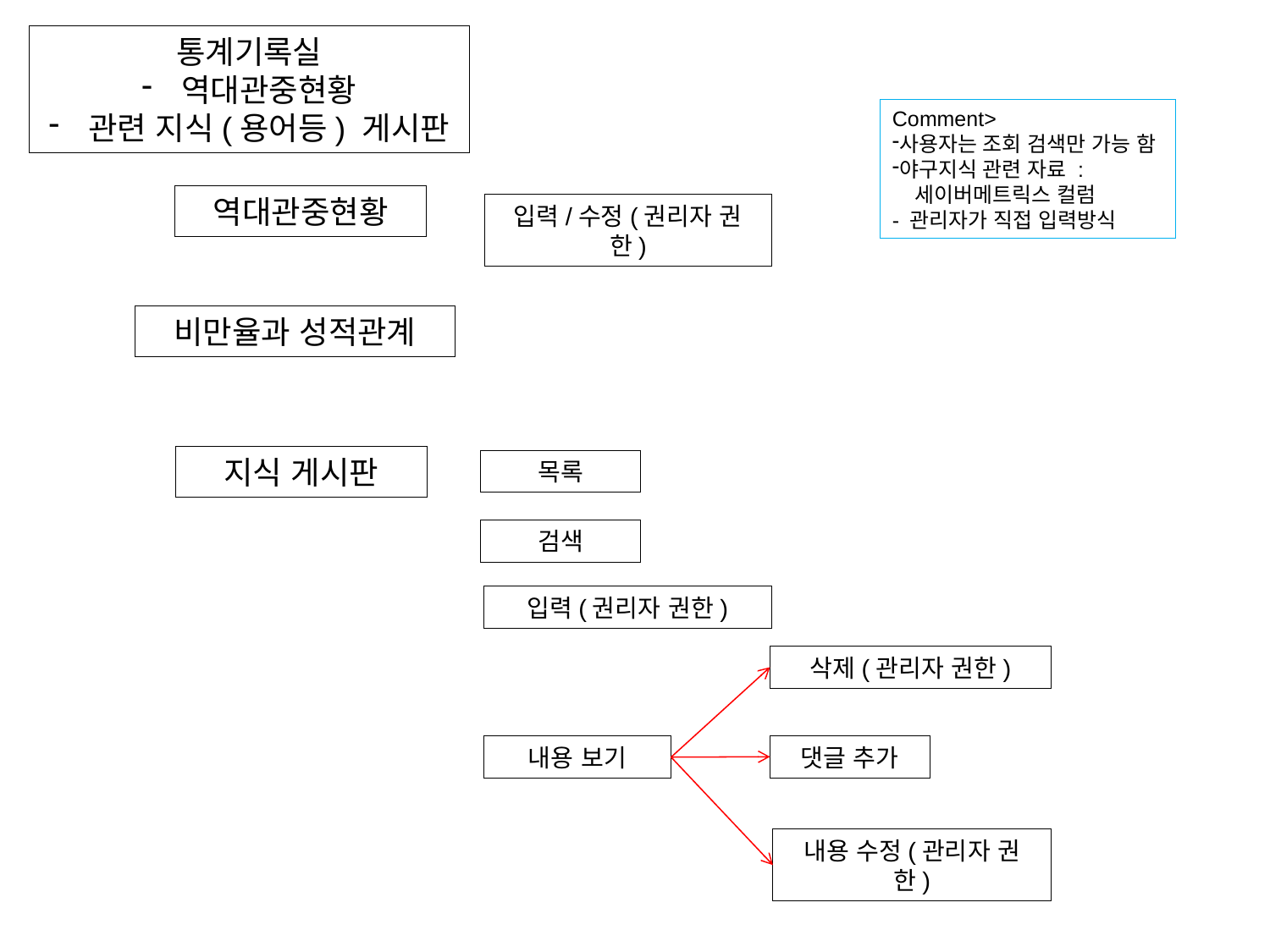

통계기록실
역대관중현황
관련 지식(용어등) 게시판
Comment>
사용자는 조회 검색만 가능 함
야구지식 관련 자료 :
   세이버메트릭스 컬럼
- 관리자가 직접 입력방식
역대관중현황
입력/수정(권리자 권한)
비만율과 성적관계
지식 게시판
목록
검색
입력(권리자 권한)
삭제(관리자 권한)
댓글 추가
내용 보기
내용 수정(관리자 권한)